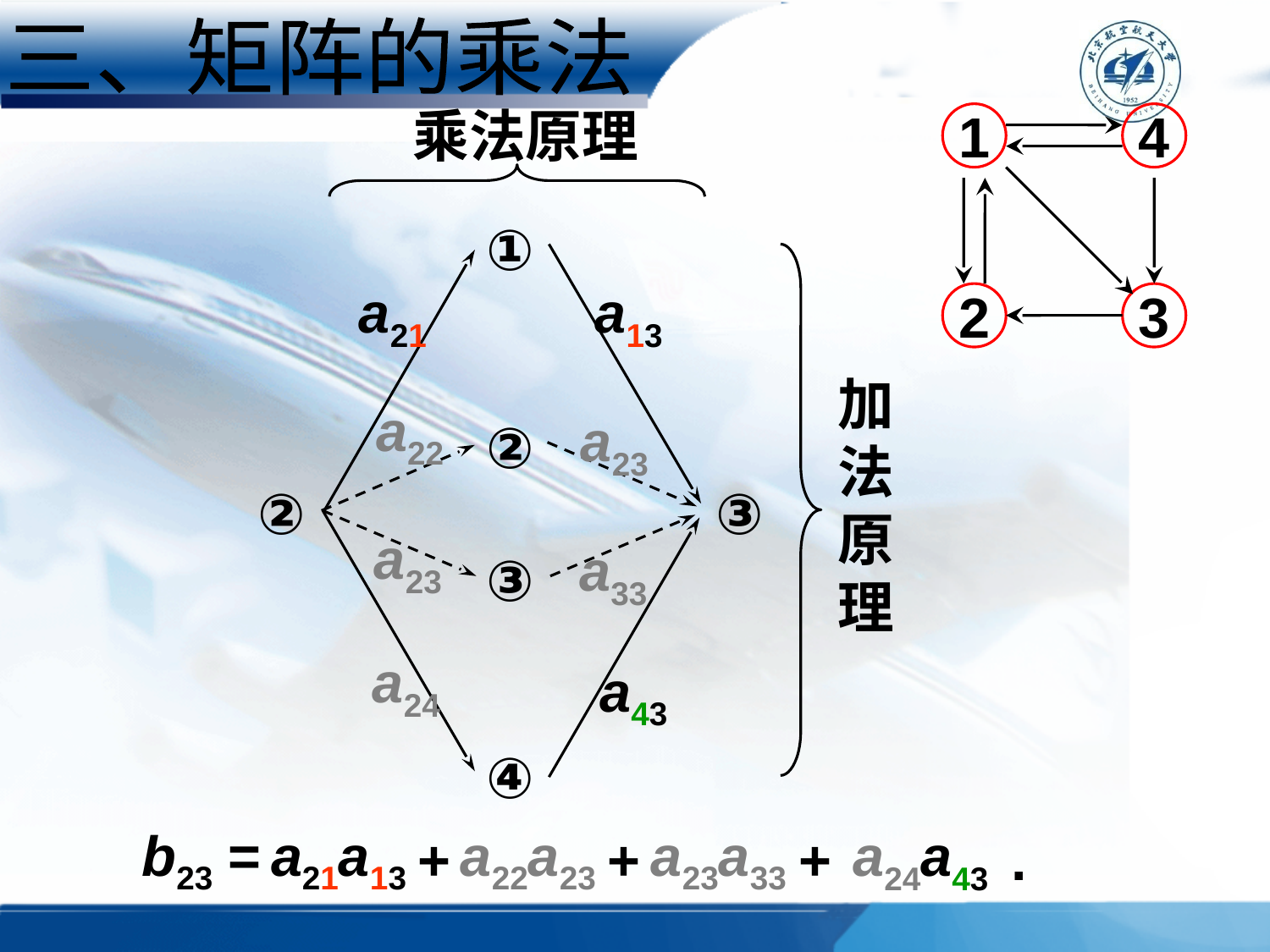

三、矩阵的乘法

乘法原理
1
4

2
3

①
②
③
④

a13

加
法
原
理

a21
a22

a23

②
③

a23

a24

a33

a43
  .
b23 =
a21a13
+
+
+
a22a23
a23a33
a24a43